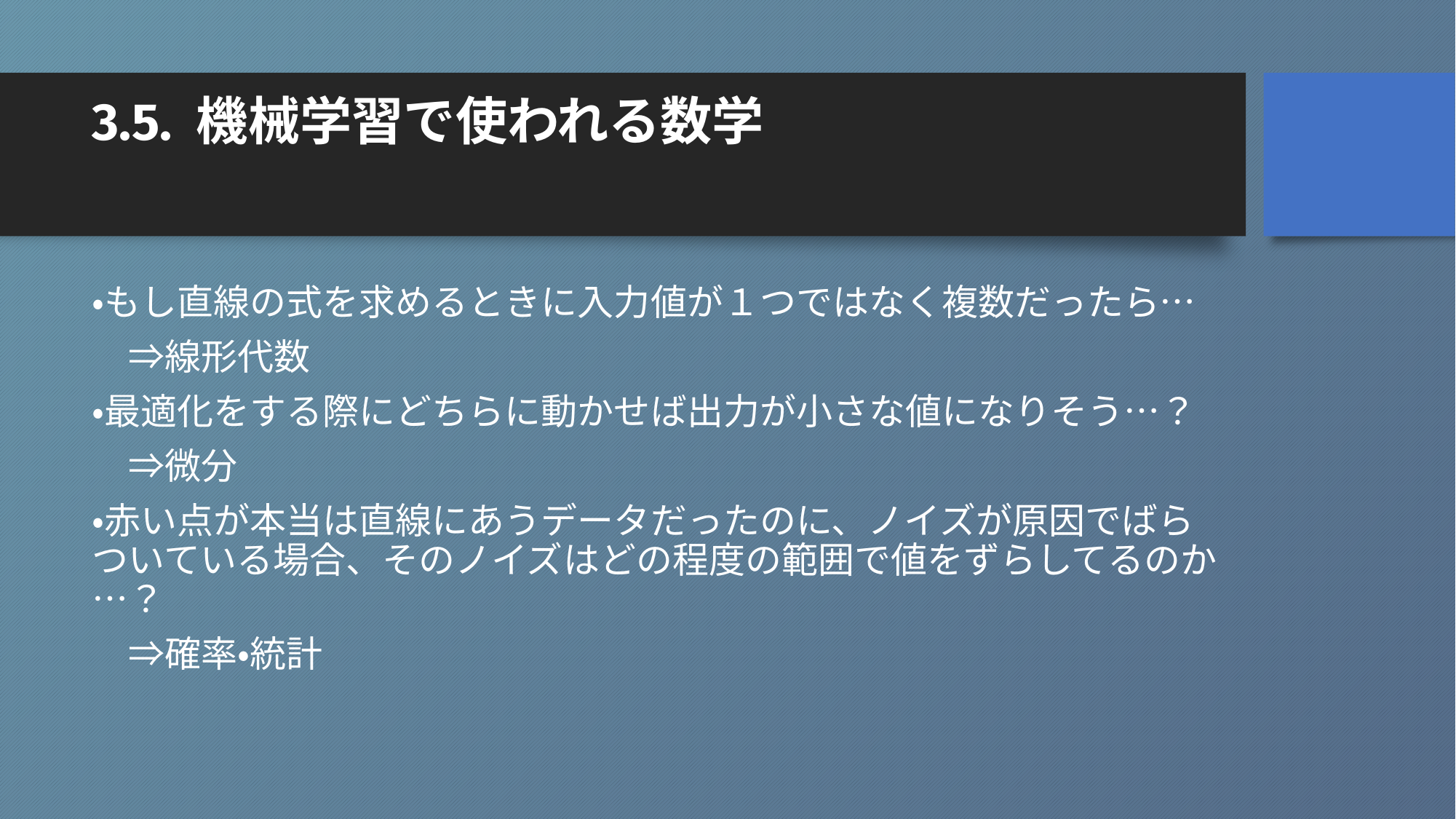

# 3.5. 機械学習で使われる数学
・もし直線の式を求めるときに入力値が１つではなく複数だったら…
　⇒線形代数
・最適化をする際にどちらに動かせば出力が小さな値になりそう…？
　⇒微分
・赤い点が本当は直線にあうデータだったのに、ノイズが原因でばらついている場合、そのノイズはどの程度の範囲で値をずらしてるのか…？
　⇒確率・統計